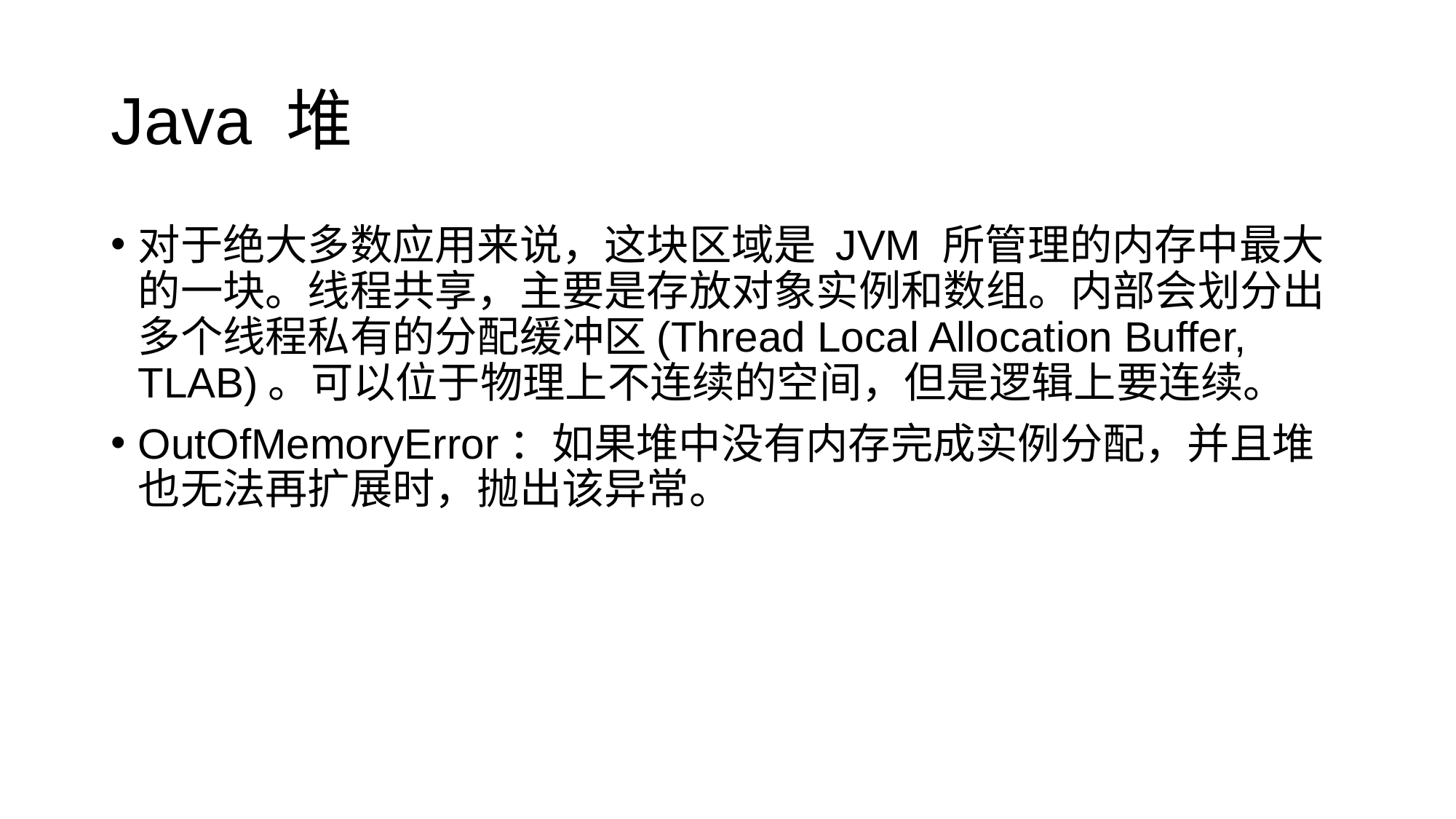

# Java 堆
对于绝大多数应用来说，这块区域是 JVM 所管理的内存中最大的一块。线程共享，主要是存放对象实例和数组。内部会划分出多个线程私有的分配缓冲区(Thread Local Allocation Buffer, TLAB)。可以位于物理上不连续的空间，但是逻辑上要连续。
OutOfMemoryError：如果堆中没有内存完成实例分配，并且堆也无法再扩展时，抛出该异常。